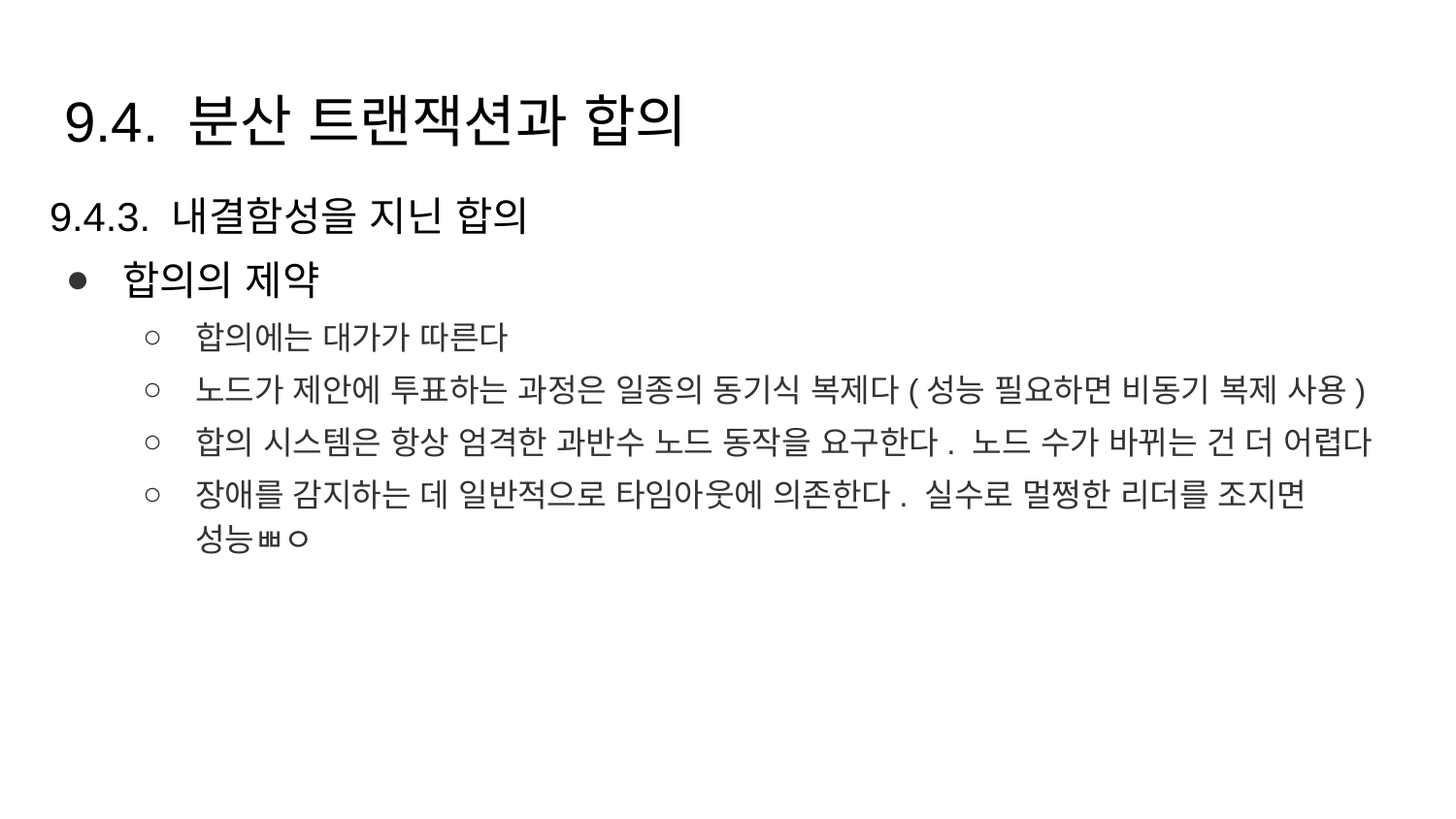

# 9.4. 분산 트랜잭션과 합의
9.4.3. 내결함성을 지닌 합의
합의의 제약
합의에는 대가가 따른다
노드가 제안에 투표하는 과정은 일종의 동기식 복제다(성능 필요하면 비동기 복제 사용)
합의 시스템은 항상 엄격한 과반수 노드 동작을 요구한다. 노드 수가 바뀌는 건 더 어렵다
장애를 감지하는 데 일반적으로 타임아웃에 의존한다. 실수로 멀쩡한 리더를 조지면 성능ㅃㅇ